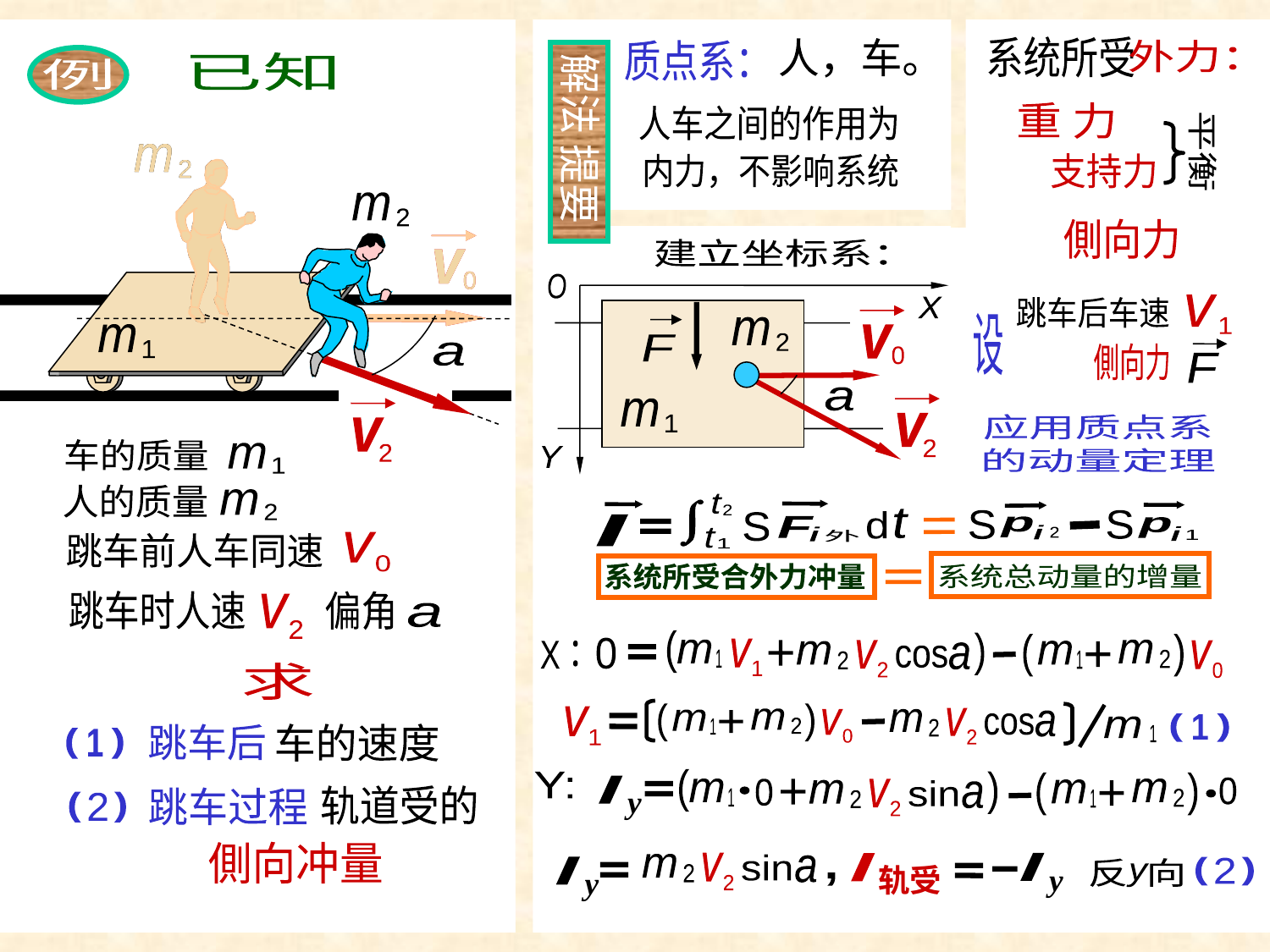

例

人，车。
质点系：

解法
提要
人车之间的作用为
内力，不影响系统

系统所受
外力：
重 力

平衡
支持力
轨对车
側向力
轨对车

例
已知
m
2

v
0

m
1
m
2

m
2

v
2

v
0

α

建立坐标系：
O

X

v
0

F

m
2

v
2
α
m
1
Y
v
1
跳车后车速
设
側向力

F
轨对车

忽略道轨摩擦

应用质点系
的动量定理
t

2

t
Σ
Σ
p
i
1

d
Σ
I
F
p

i
i
2
t
外
1

系统所受合外力冲量
系统总动量的增量

车的质量
m
1
人的质量
m
2
v
0
跳车前人车同速
跳车时人速
偏角
v
2
α
(
(
(
(
m
2
v
0
m
+
1
0
v
1
m
v
2
m
α
cos
2
+

1

X：
求
车的速度
跳车后
(
(
1
轨道受的
跳车过程
(
(
2
側向冲量

(
(
m
2
v
0
m
+
1

v
1
v
2
m
α
cos
2

m

1
(
(
1
(
(
Y:
(
(
I
y
0
m
m
2
0
v
2
m
sin
α
2
+
m
+

1

1

v
2
m
sin
α
2
I
y
I
轨受

I
y
反  向
y

,
(
(
2